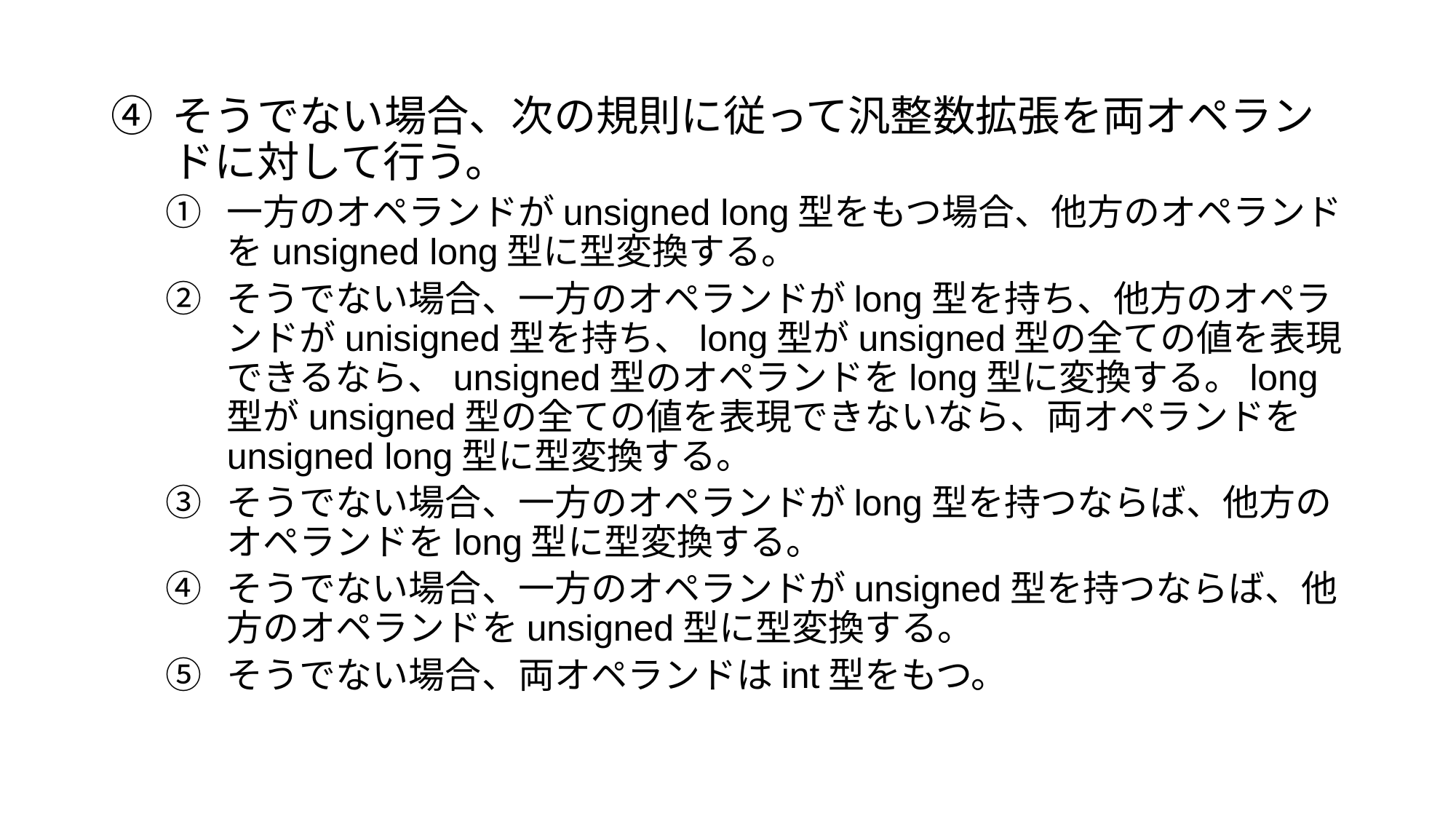

そうでない場合、次の規則に従って汎整数拡張を両オペランドに対して行う。
一方のオペランドがunsigned long型をもつ場合、他方のオペランドをunsigned long型に型変換する。
そうでない場合、一方のオペランドがlong型を持ち、他方のオペランドがunisigned型を持ち、long型がunsigned型の全ての値を表現できるなら、unsigned型のオペランドをlong型に変換する。long型がunsigned型の全ての値を表現できないなら、両オペランドをunsigned long型に型変換する。
そうでない場合、一方のオペランドがlong型を持つならば、他方のオペランドをlong型に型変換する。
そうでない場合、一方のオペランドがunsigned型を持つならば、他方のオペランドをunsigned型に型変換する。
そうでない場合、両オペランドはint型をもつ。